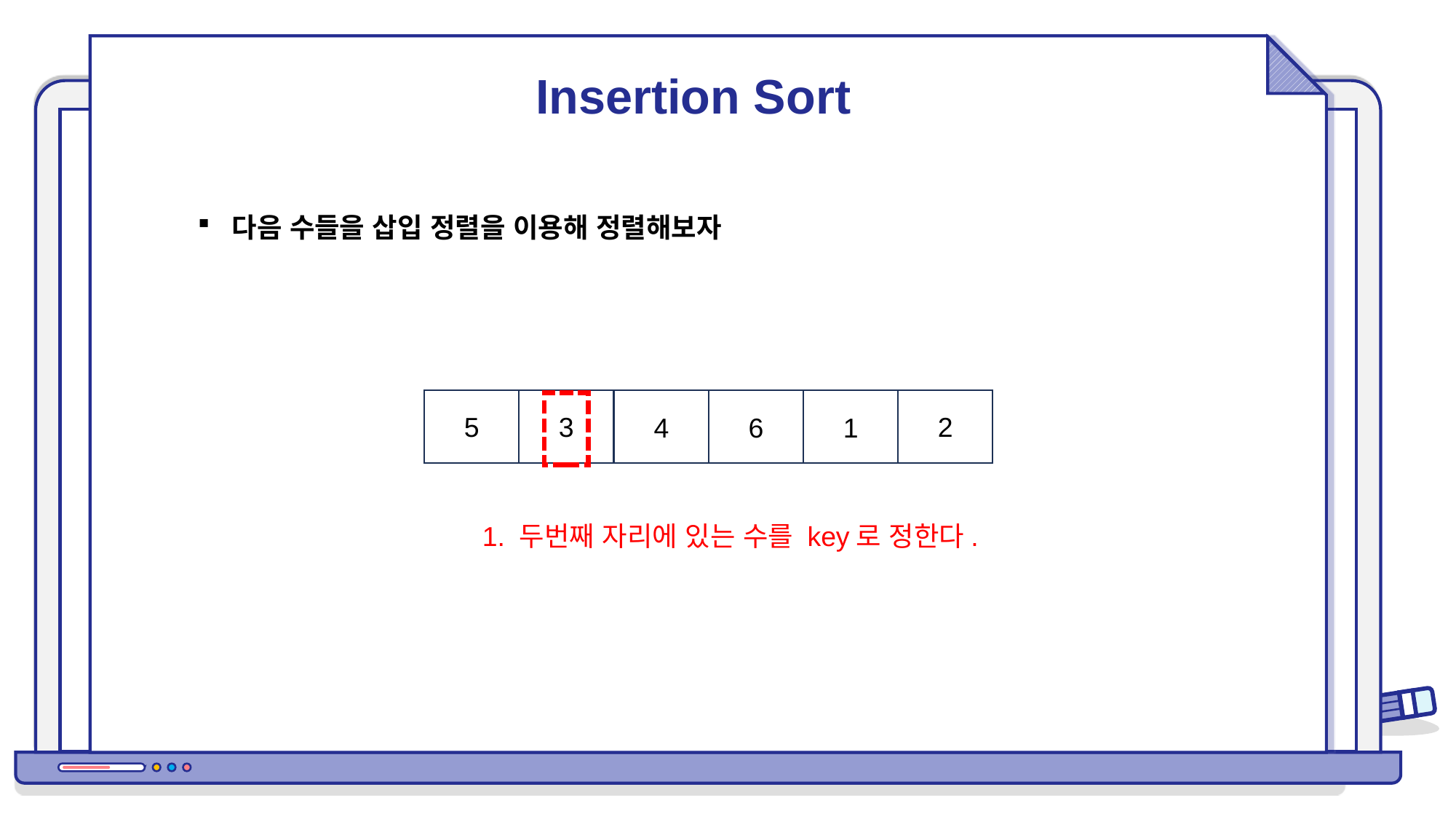

Insertion Sort

다음 수들을 삽입 정렬을 이용해 정렬해보자
5
3
2
1
4
6

1. 두번째 자리에 있는 수를 key로 정한다.